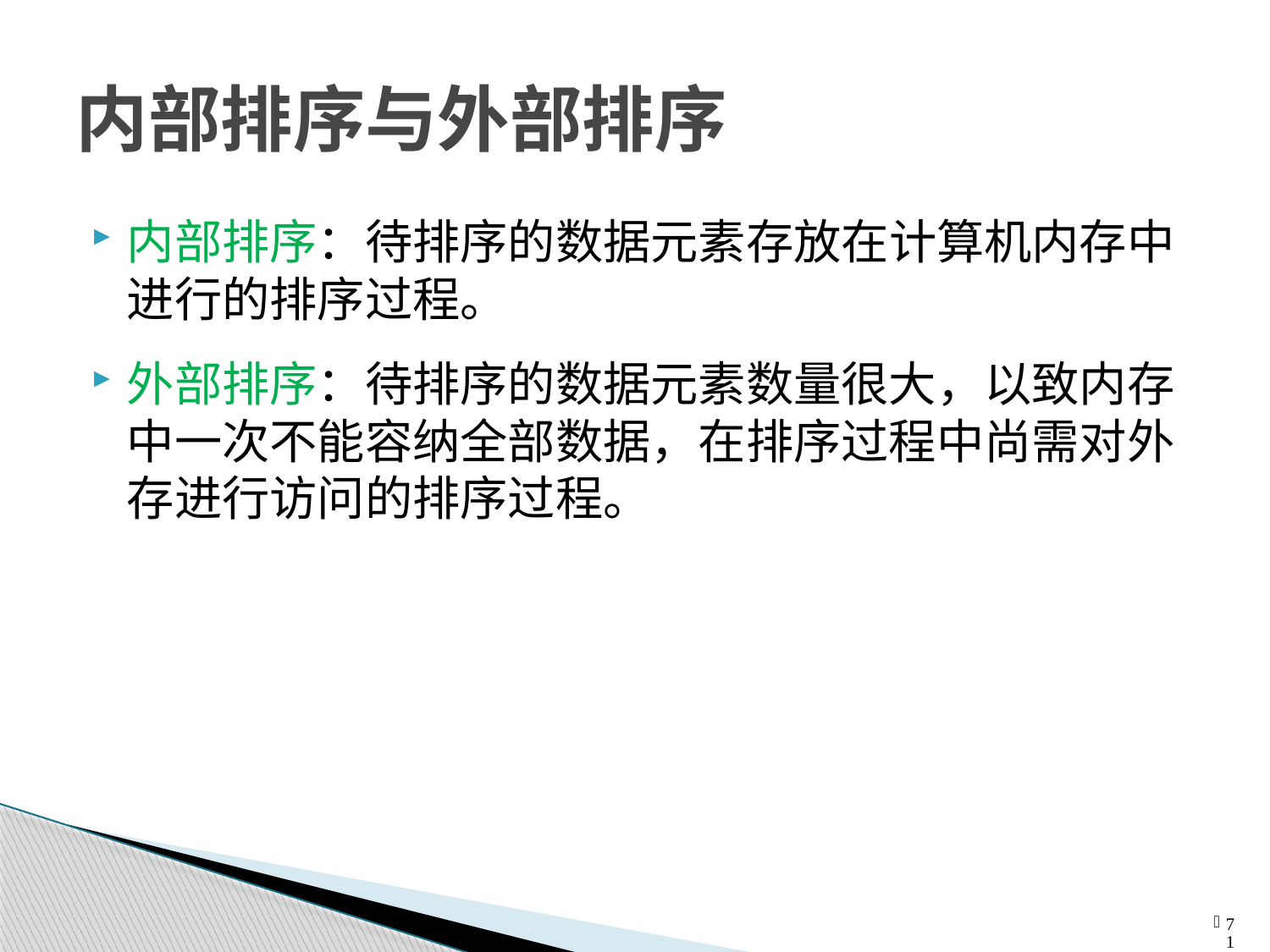

9.3 群体数据的组织
# 内部排序与外部排序
内部排序：待排序的数据元素存放在计算机内存中进行的排序过程。
外部排序：待排序的数据元素数量很大，以致内存中一次不能容纳全部数据，在排序过程中尚需对外存进行访问的排序过程。
71